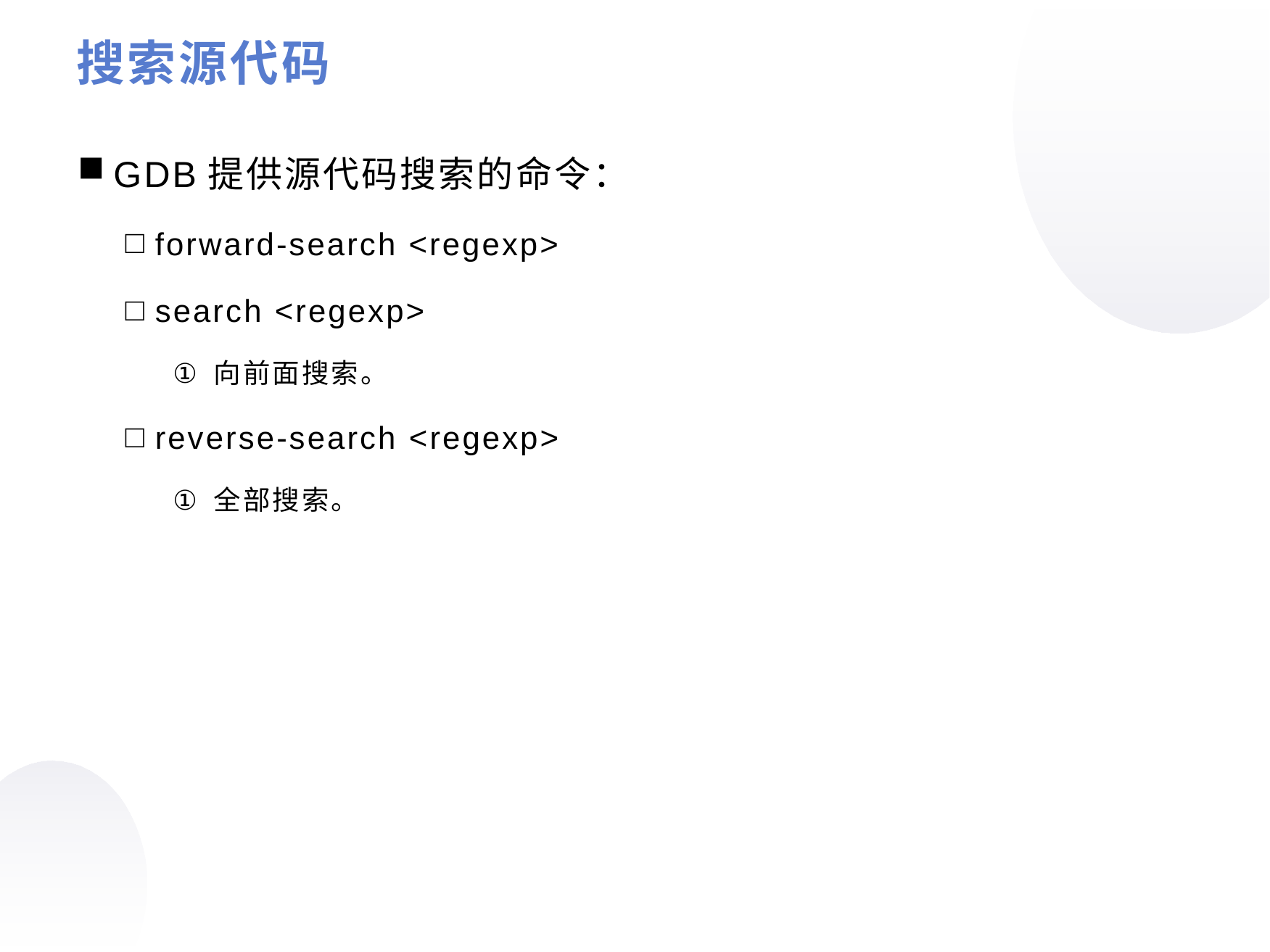

搜索源代码
GDB提供源代码搜索的命令：
forward-search <regexp>
search <regexp>
向前面搜索。
reverse-search <regexp>
全部搜索。